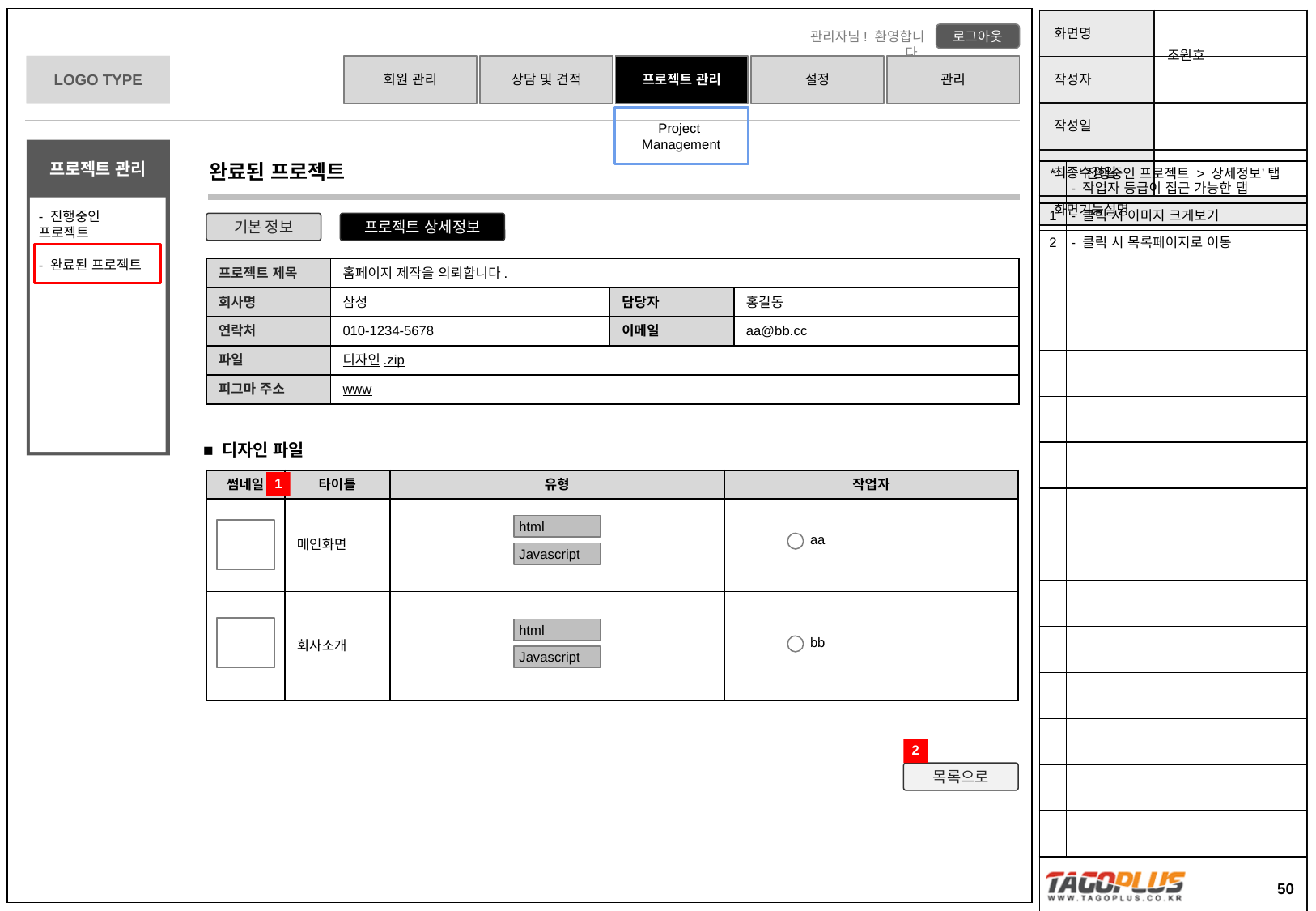

Project
Management
완료된 프로젝트
| \* | - ‘진행중인 프로젝트 > 상세정보’ 탭 - 작업자 등급이 접근 가능한 탭 |
| --- | --- |
| 1 | - 클릭 시 이미지 크게보기 |
| 2 | - 클릭 시 목록페이지로 이동 |
|  |  |
|  |  |
|  |  |
|  |  |
|  |  |
|  |  |
|  |  |
|  |  |
|  |  |
|  |  |
|  |  |
|  |  |
|  |  |
기본 정보
프로젝트 상세정보

| 프로젝트 제목 | 홈페이지 제작을 의뢰합니다. |  |  |
| --- | --- | --- | --- |
| 회사명 | 삼성 | 담당자 | 홍길동 |
| 연락처 | 010-1234-5678 | 이메일 | aa@bb.cc |
| 파일 | 디자인.zip |  |  |
| 피그마 주소 | www |  |  |
■ 디자인 파일
| 썸네일 | 타이틀 | 유형 | 작업자 |
| --- | --- | --- | --- |
|  | 메인화면 |  |  |
|  | 회사소개 |  |  |
1
html

aa

Javascript

html
bb

Javascript
2
목록으로